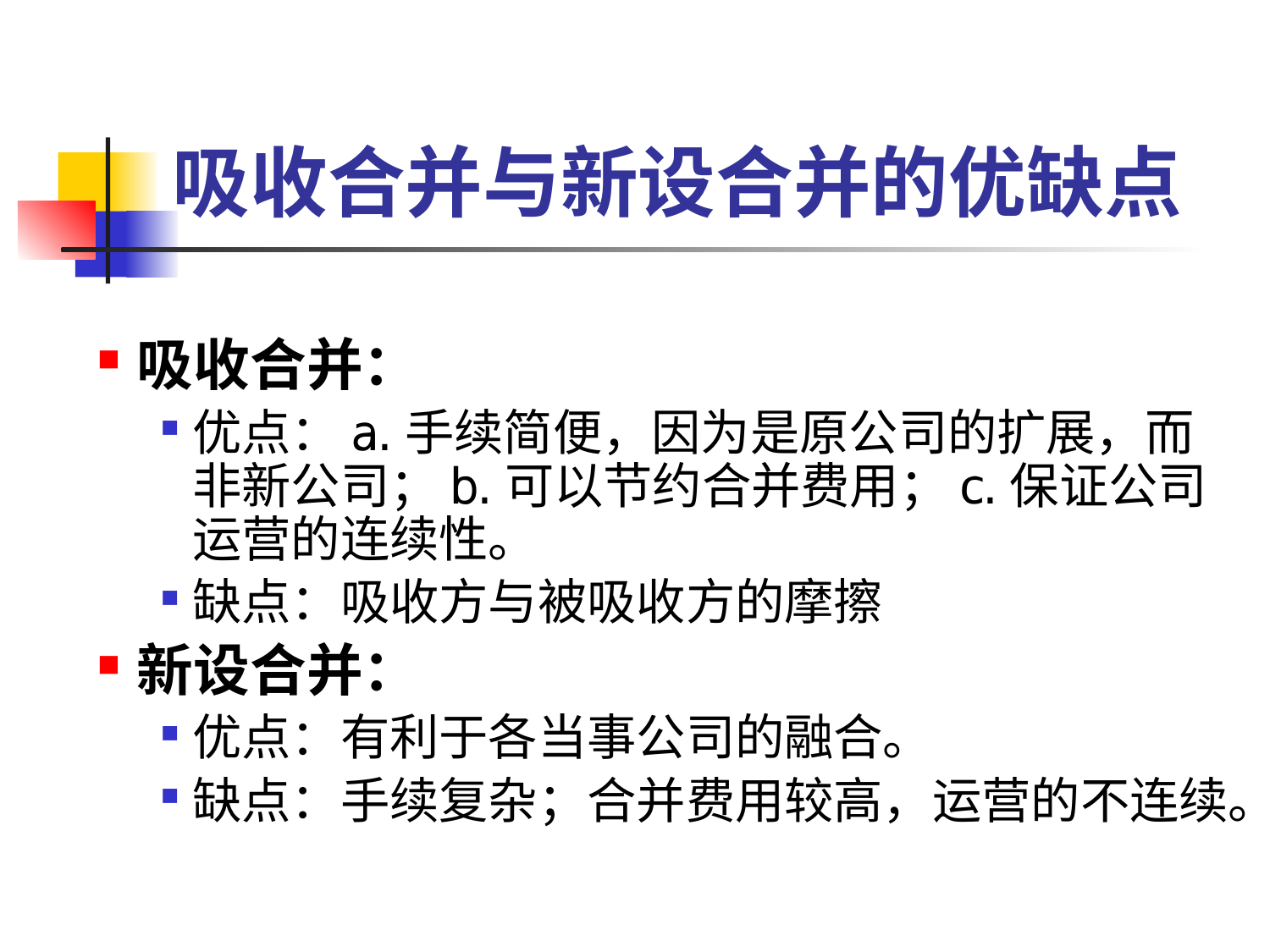

# 吸收合并与新设合并的优缺点

吸收合并：
优点：a.手续简便，因为是原公司的扩展，而非新公司；b.可以节约合并费用；c.保证公司运营的连续性。
缺点：吸收方与被吸收方的摩擦
新设合并：
优点：有利于各当事公司的融合。
缺点：手续复杂；合并费用较高，运营的不连续。